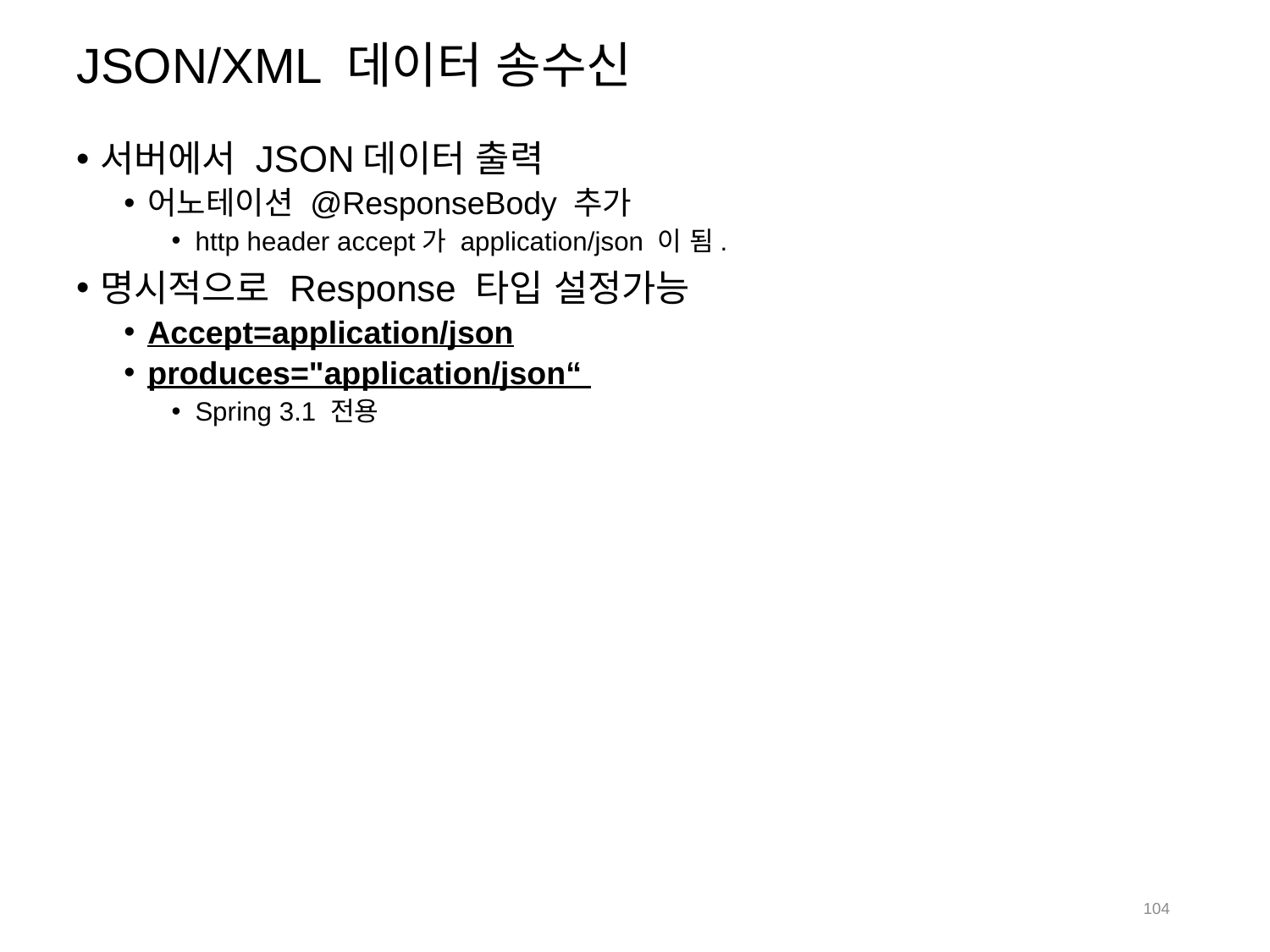

# JSON/XML 데이터 송수신
서버에서 JSON데이터 출력
어노테이션 @ResponseBody 추가
http header accept가 application/json 이 됨.
명시적으로 Response 타입 설정가능
Accept=application/json
produces="application/json“
Spring 3.1 전용

104